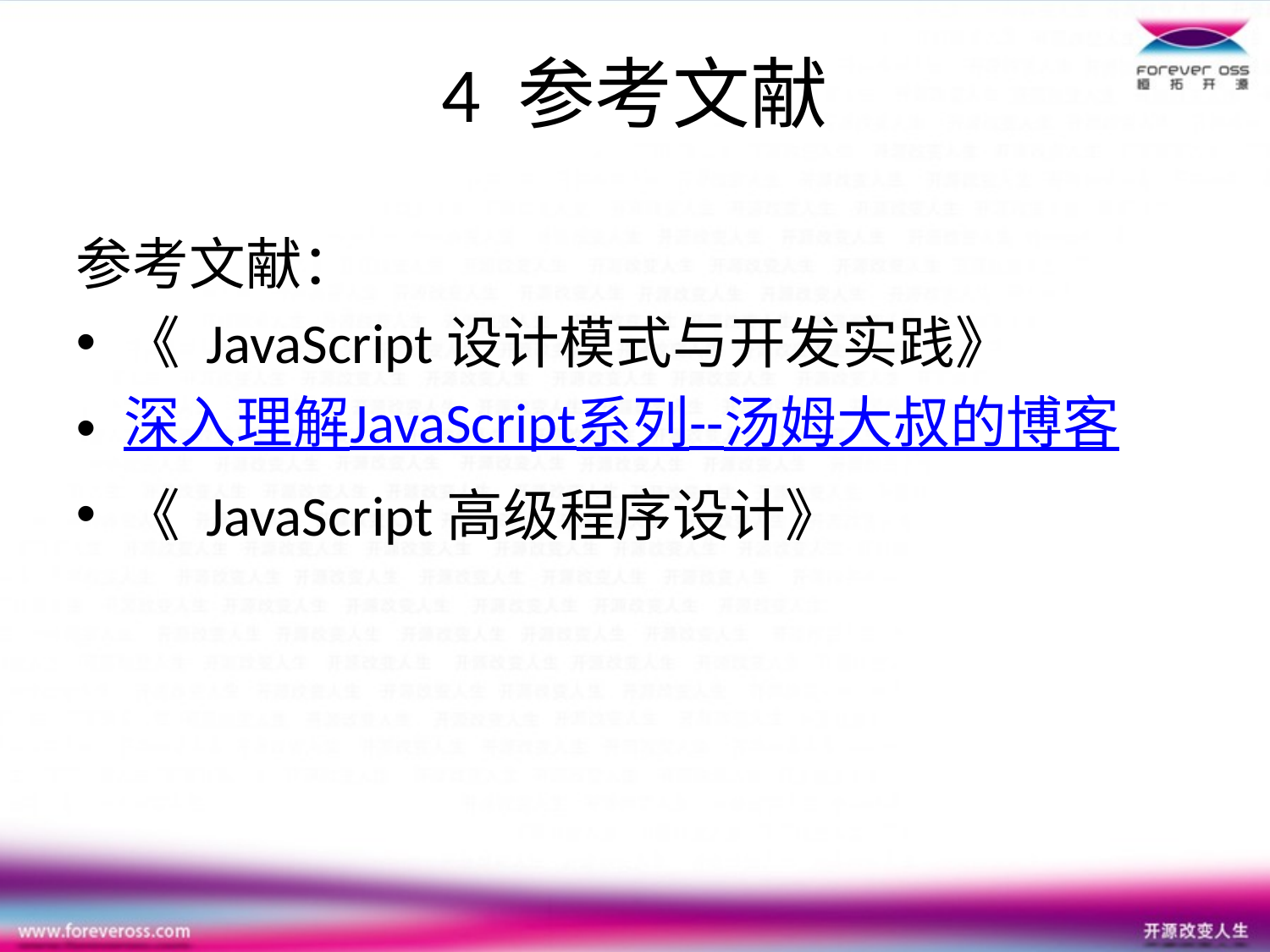

# 4 参考文献
参考文献：
《 JavaScript设计模式与开发实践》
深入理解JavaScript系列--汤姆大叔的博客
《 JavaScript高级程序设计》